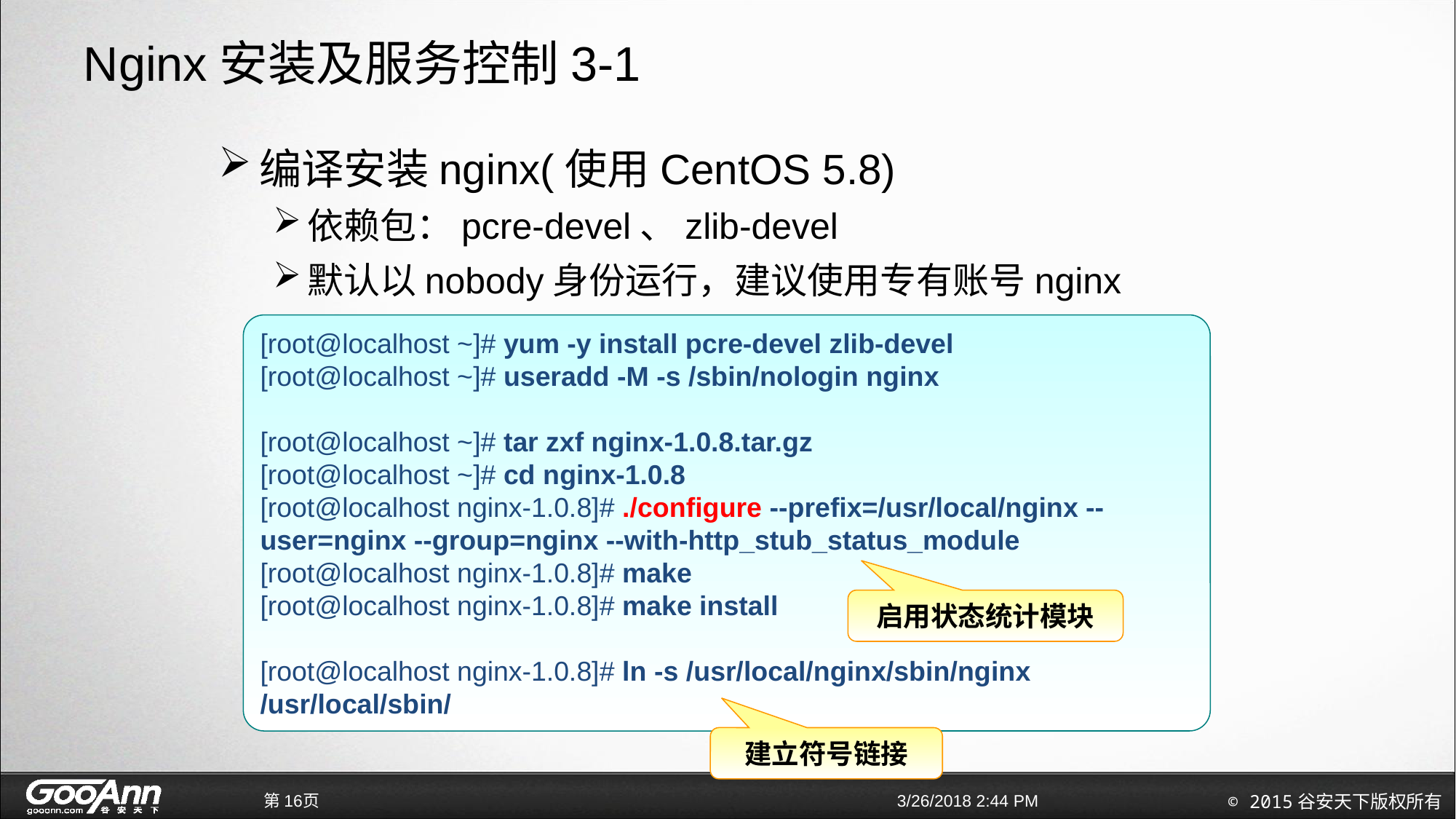

Nginx安装及服务控制3-1
编译安装nginx(使用CentOS 5.8)
依赖包：pcre-devel、zlib-devel
默认以nobody身份运行，建议使用专有账号nginx
[root@localhost ~]# yum -y install pcre-devel zlib-devel
[root@localhost ~]# useradd -M -s /sbin/nologin nginx

[root@localhost ~]# tar zxf nginx-1.0.8.tar.gz
[root@localhost ~]# cd nginx-1.0.8
[root@localhost nginx-1.0.8]# ./configure --prefix=/usr/local/nginx --user=nginx --group=nginx --with-http_stub_status_module
[root@localhost nginx-1.0.8]# make
[root@localhost nginx-1.0.8]# make install

[root@localhost nginx-1.0.8]# ln -s /usr/local/nginx/sbin/nginx /usr/local/sbin/
启用状态统计模块
建立符号链接